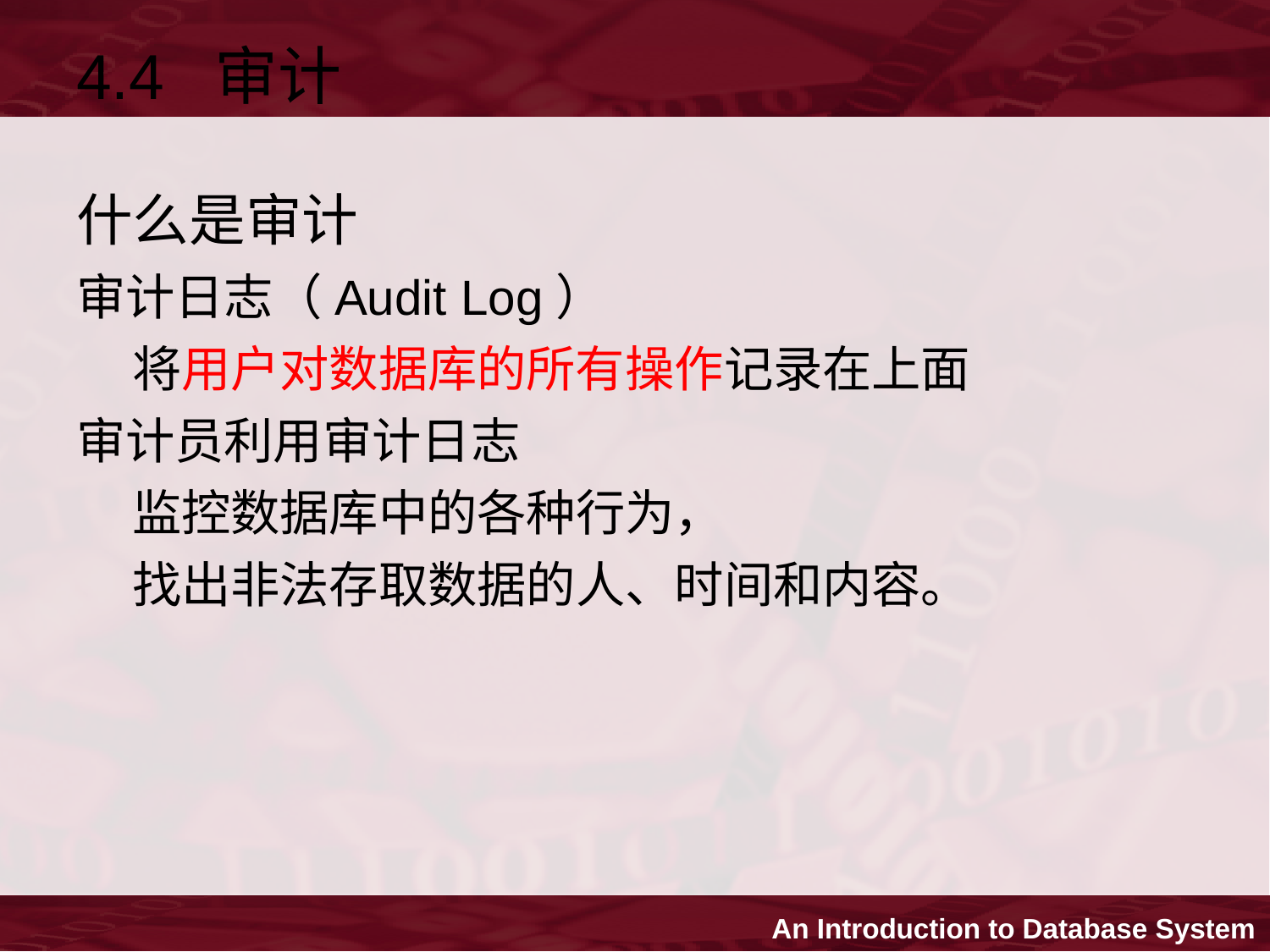

4.4  审计
什么是审计
审计日志（Audit Log）
    将用户对数据库的所有操作记录在上面
审计员利用审计日志
    监控数据库中的各种行为，
    找出非法存取数据的人、时间和内容。